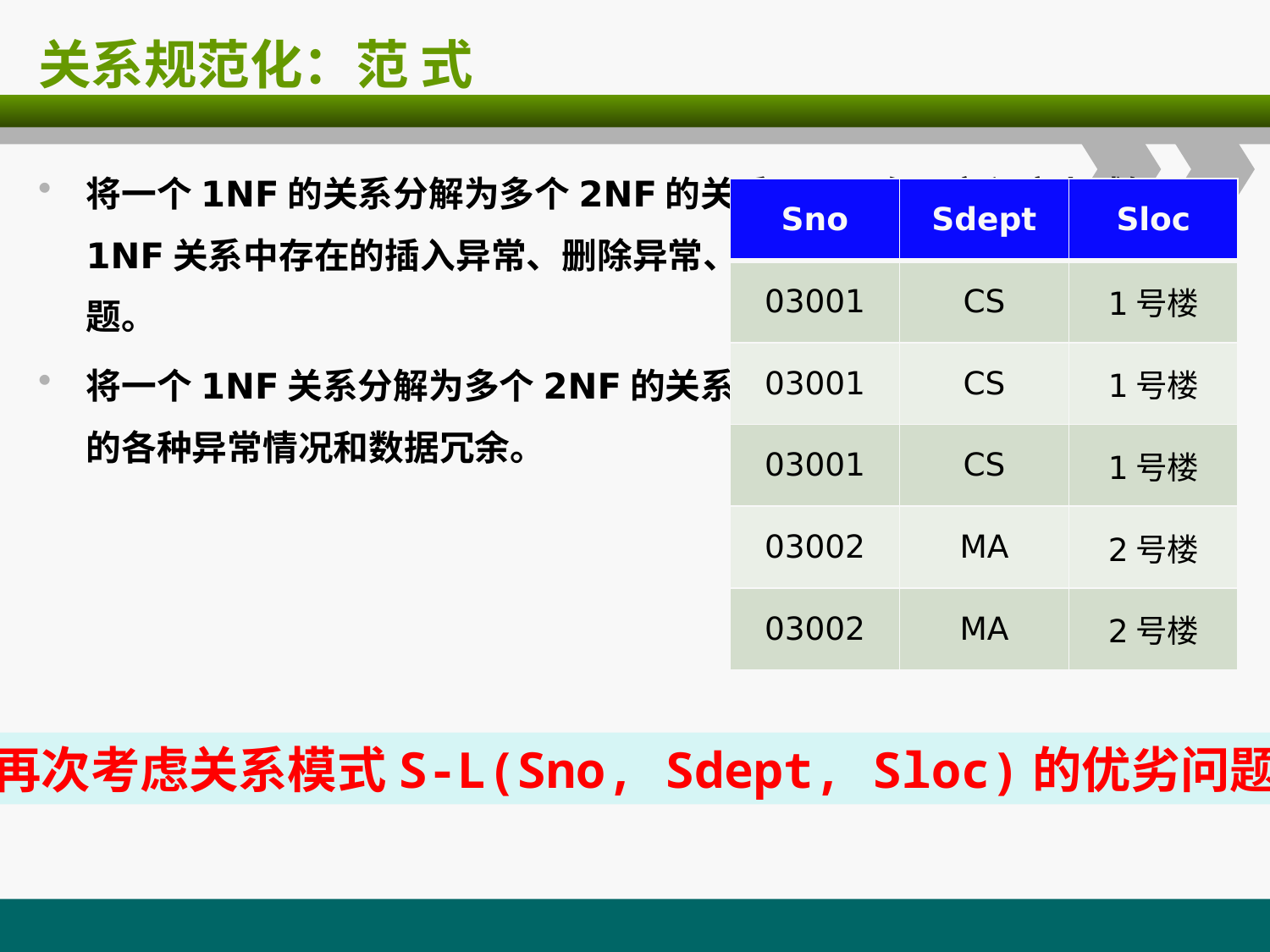

# 关系规范化：范 式
将一个1NF的关系分解为多个2NF的关系，可以在一定程度上减轻原1NF关系中存在的插入异常、删除异常、数据冗余度大、修改复杂等问题。
将一个1NF关系分解为多个2NF的关系，并不能完全消除关系模式中的各种异常情况和数据冗余。
| Sno | Sdept | Sloc |
| --- | --- | --- |
| 03001 | CS | 1号楼 |
| 03001 | CS | 1号楼 |
| 03001 | CS | 1号楼 |
| 03002 | MA | 2号楼 |
| 03002 | MA | 2号楼 |
再次考虑关系模式S-L(Sno, Sdept, Sloc)的优劣问题